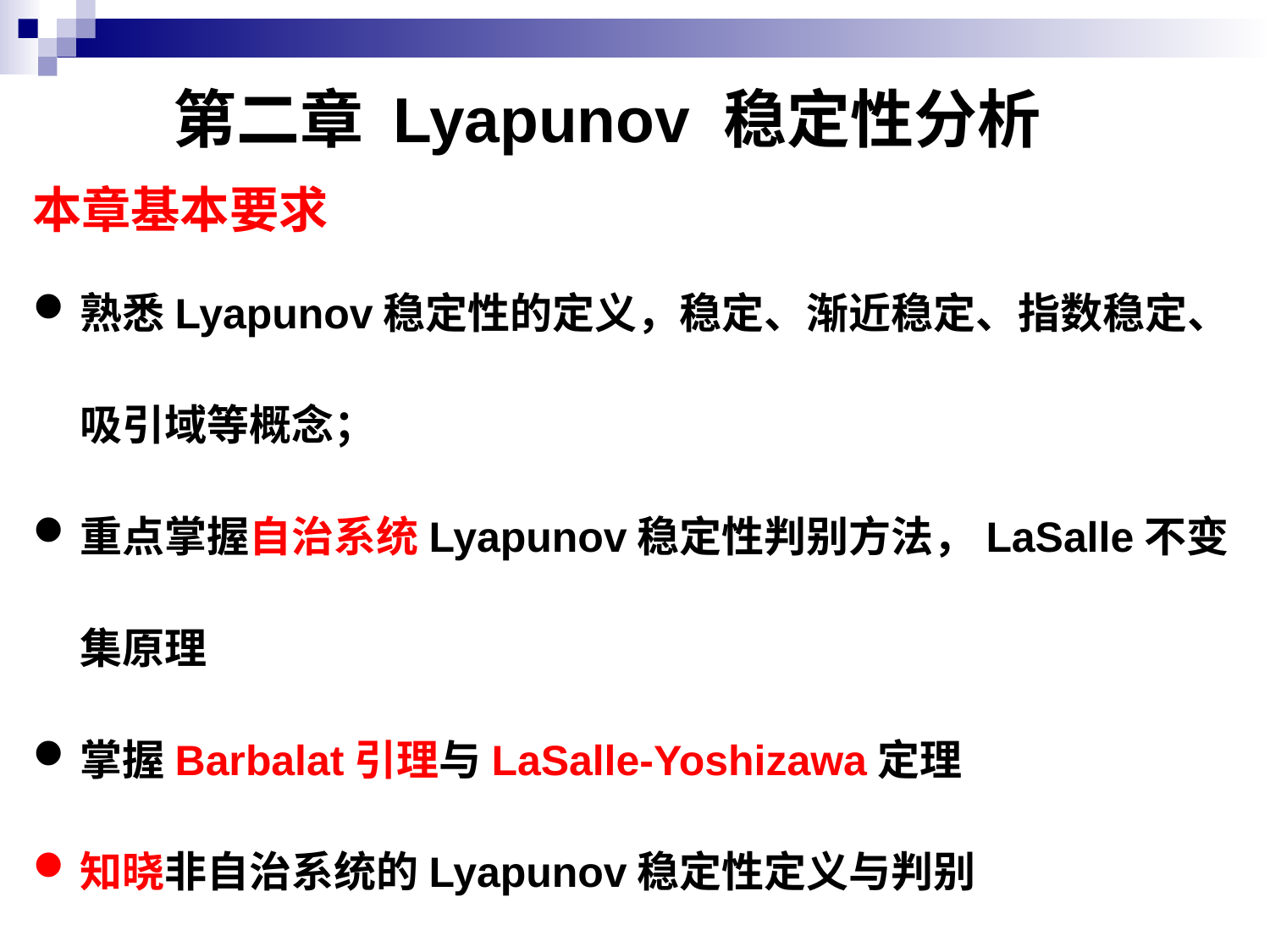

第二章 Lyapunov 稳定性分析
本章基本要求
熟悉Lyapunov稳定性的定义，稳定、渐近稳定、指数稳定、吸引域等概念；
重点掌握自治系统Lyapunov稳定性判别方法，LaSalle不变集原理
掌握Barbalat引理与LaSalle-Yoshizawa定理
知晓非自治系统的Lyapunov稳定性定义与判别
2